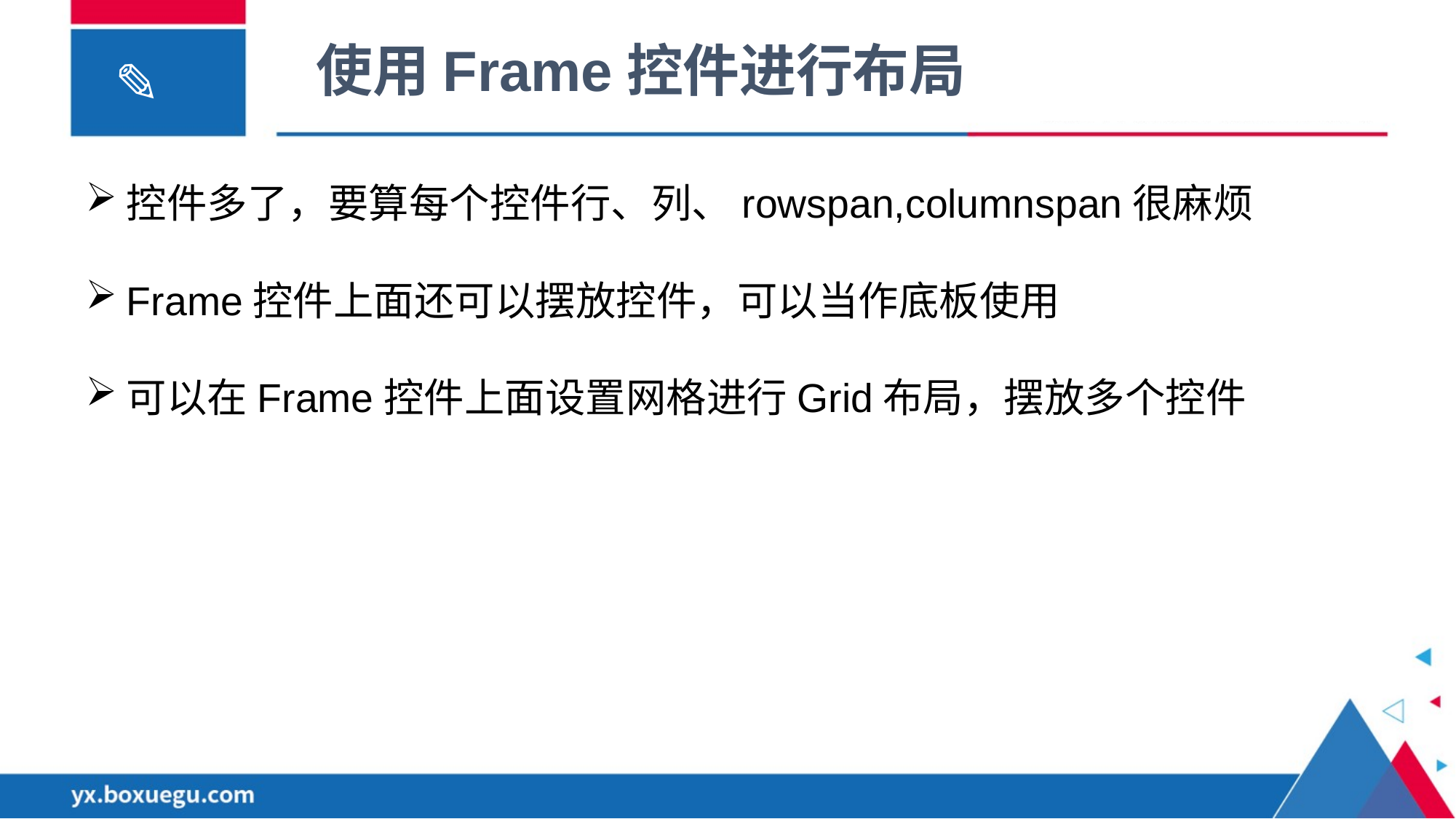

使用Frame控件进行布局
控件多了，要算每个控件行、列、rowspan,columnspan很麻烦

Frame控件上面还可以摆放控件，可以当作底板使用

可以在Frame控件上面设置网格进行Grid布局，摆放多个控件